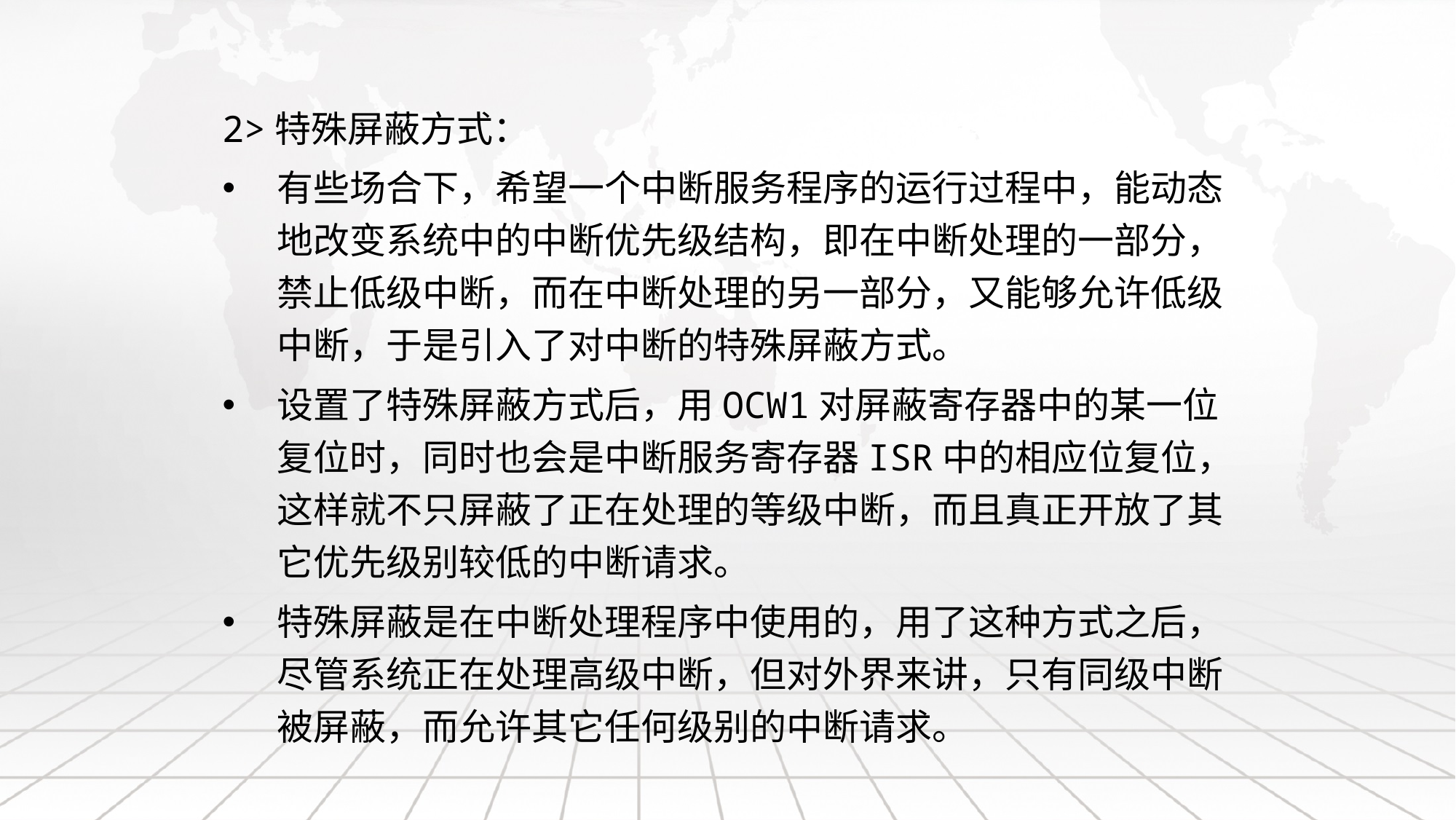

2>特殊屏蔽方式：
有些场合下，希望一个中断服务程序的运行过程中，能动态地改变系统中的中断优先级结构，即在中断处理的一部分，禁止低级中断，而在中断处理的另一部分，又能够允许低级中断，于是引入了对中断的特殊屏蔽方式。
设置了特殊屏蔽方式后，用OCW1对屏蔽寄存器中的某一位复位时，同时也会是中断服务寄存器ISR中的相应位复位，这样就不只屏蔽了正在处理的等级中断，而且真正开放了其它优先级别较低的中断请求。
特殊屏蔽是在中断处理程序中使用的，用了这种方式之后，尽管系统正在处理高级中断，但对外界来讲，只有同级中断被屏蔽，而允许其它任何级别的中断请求。